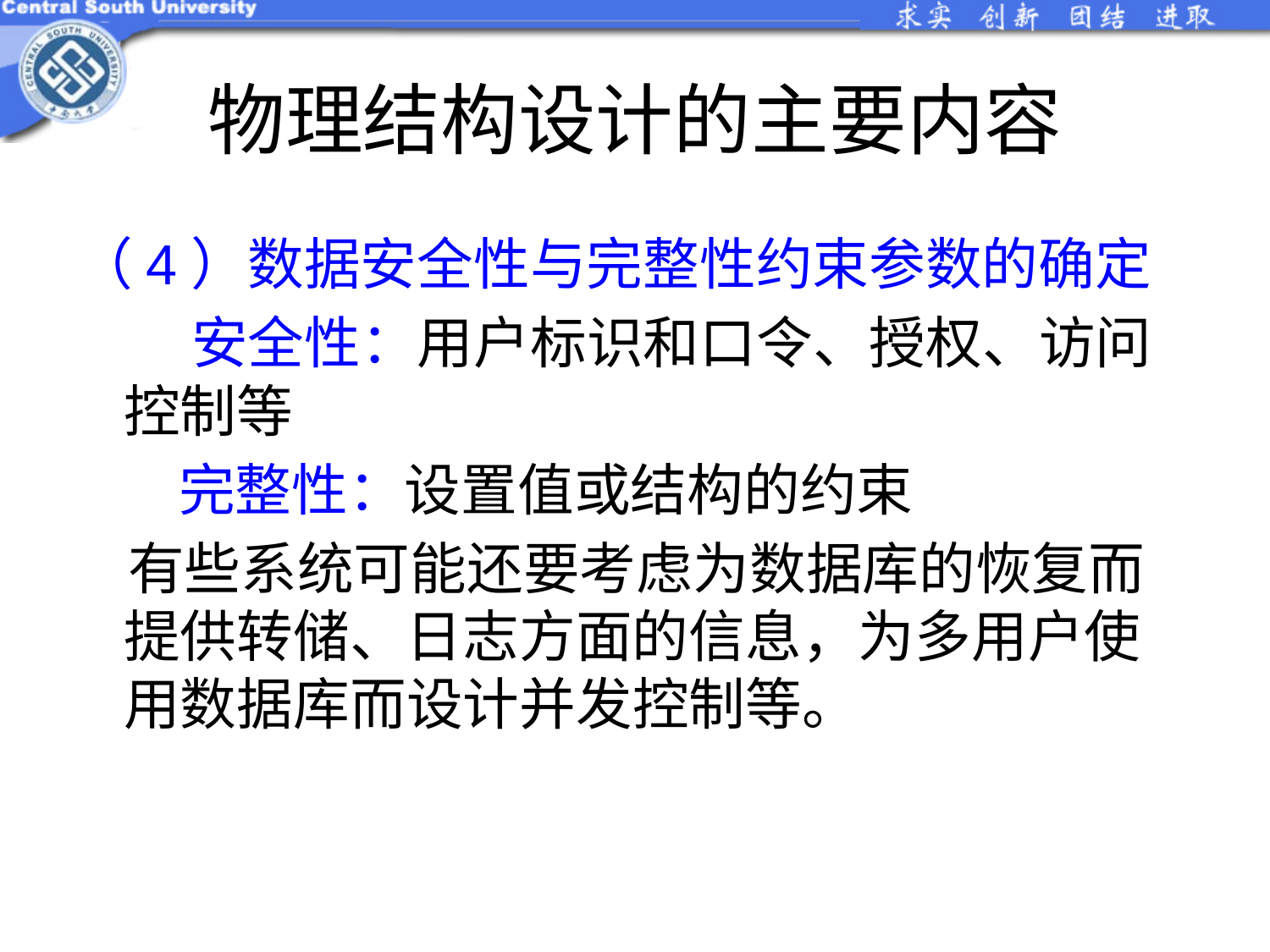

# 物理结构设计的主要内容
（4）数据安全性与完整性约束参数的确定
        安全性：用户标识和口令、授权、访问控制等
       完整性：设置值或结构的约束
   有些系统可能还要考虑为数据库的恢复而提供转储、日志方面的信息，为多用户使用数据库而设计并发控制等。